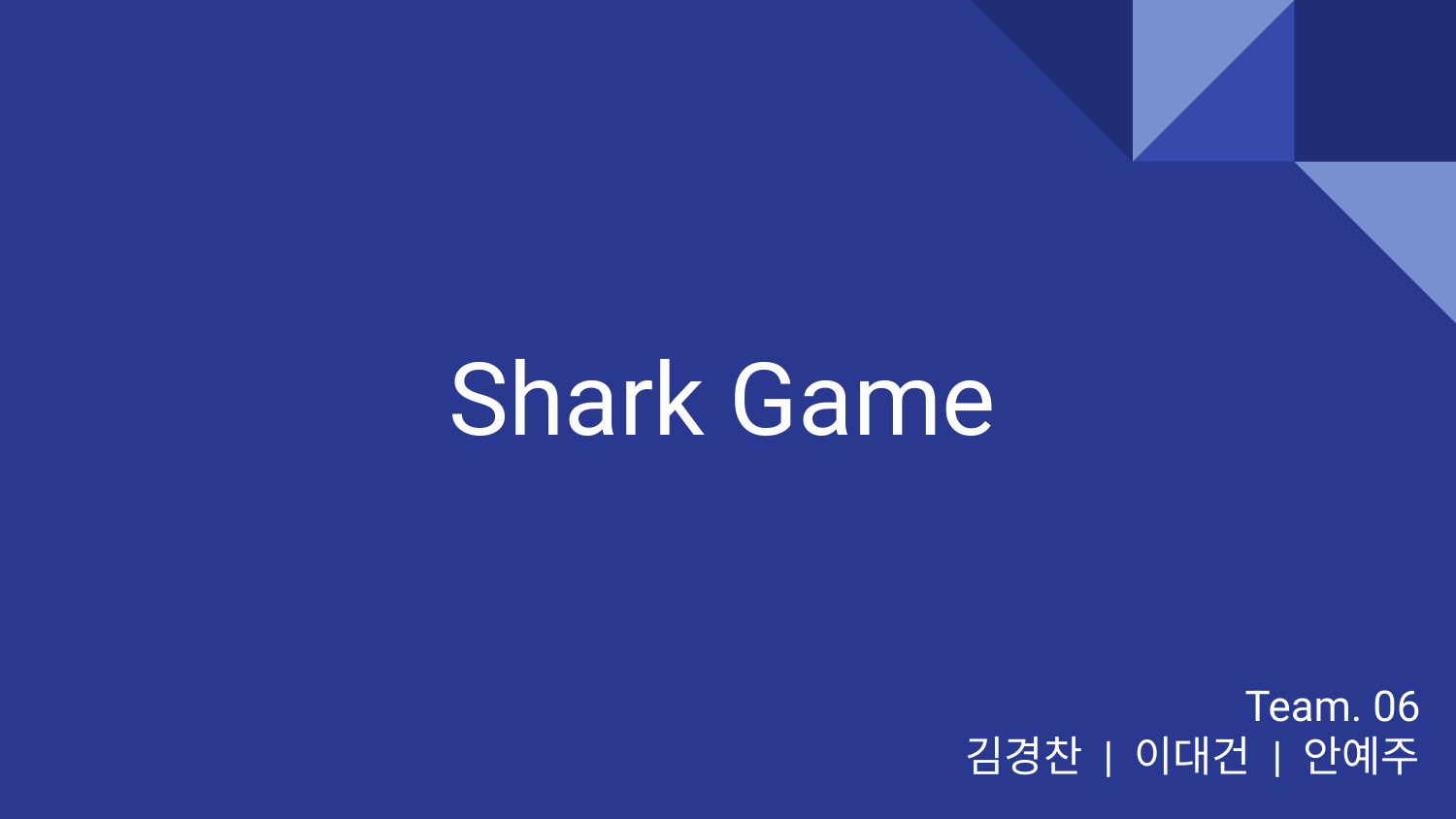

# Shark Game
Team. 06
김경찬 | 이대건 | 안예주